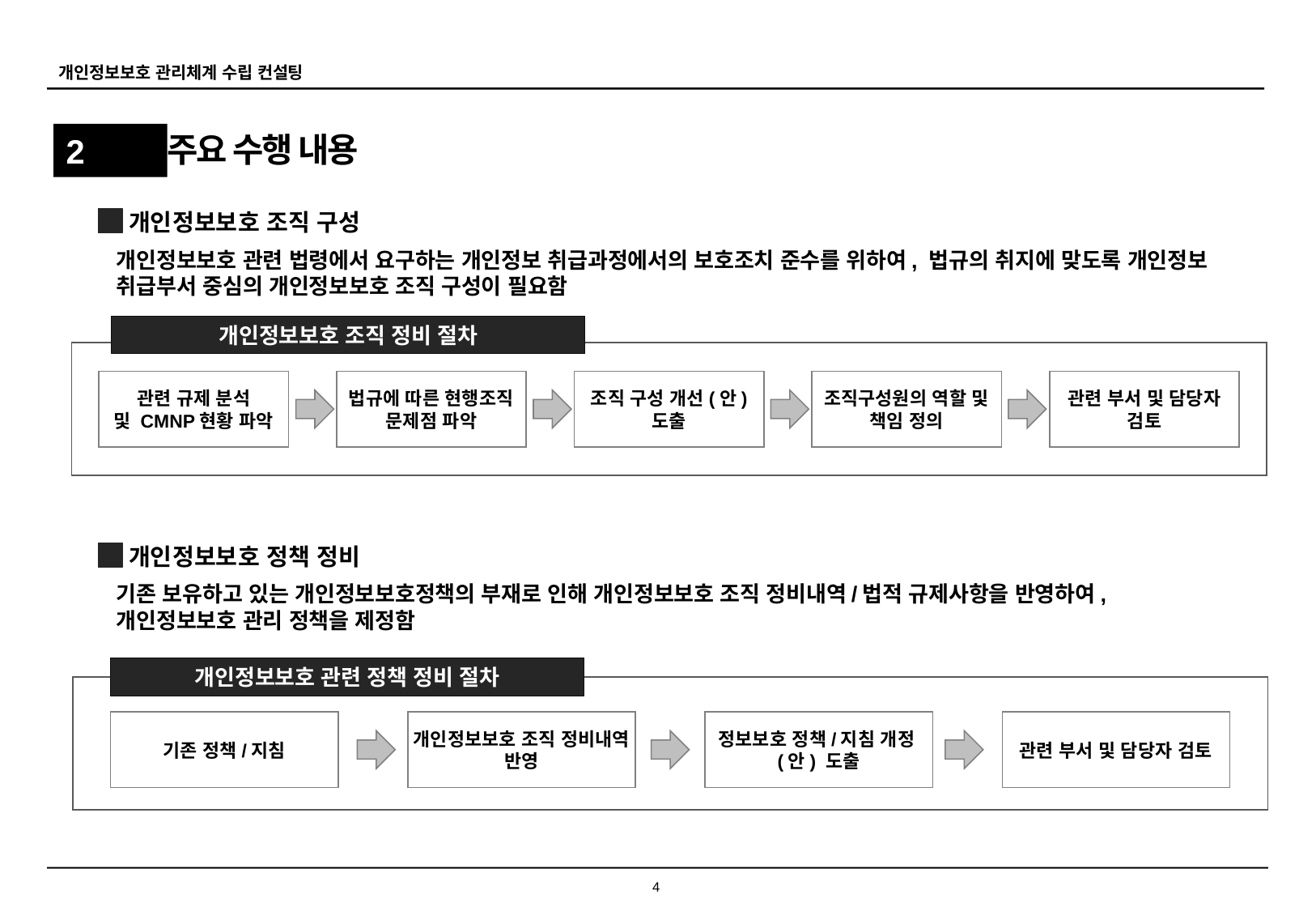

2
주요 수행 내용
    개인정보보호 조직 구성

개인정보보호 관련 법령에서 요구하는 개인정보 취급과정에서의 보호조치 준수를 위하여, 법규의 취지에 맞도록 개인정보 취급부서 중심의 개인정보보호 조직 구성이 필요함
개인정보보호 조직 정비 절차

관련 규제 분석
및 CMNP현황 파악
법규에 따른 현행조직 문제점 파악
조직 구성 개선(안)
도출
조직구성원의 역할 및 책임 정의
관련 부서 및 담당자 검토

    개인정보보호 정책 정비

기존 보유하고 있는 개인정보보호정책의 부재로 인해 개인정보보호 조직 정비내역/법적 규제사항을 반영하여, 개인정보보호 관리 정책을 제정함
개인정보보호 관련 정책 정비 절차

기존 정책/지침
개인정보보호 조직 정비내역 반영
정보보호 정책/지침 개정(안) 도출
관련 부서 및 담당자 검토